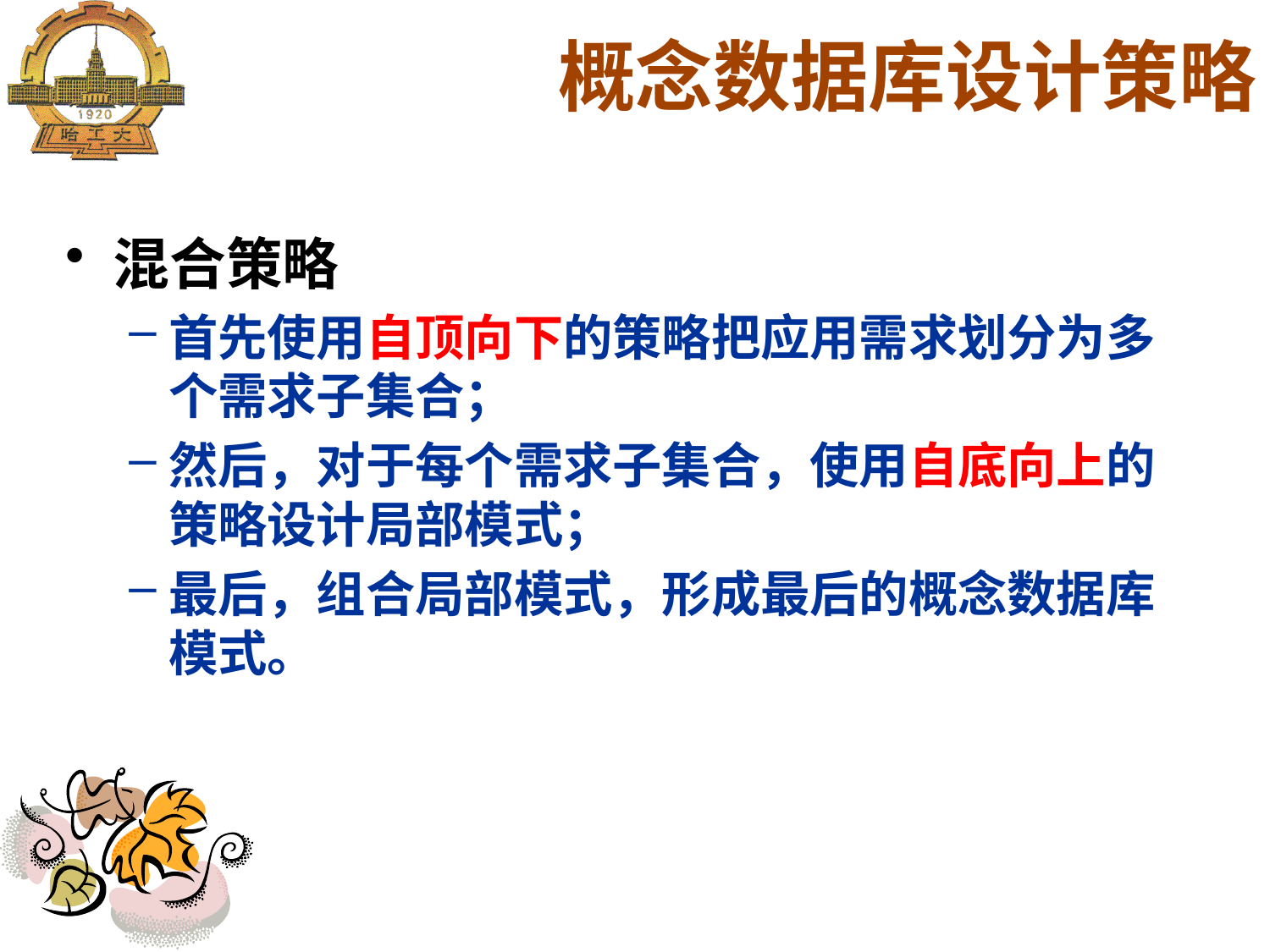

概念数据库设计策略
混合策略
首先使用自顶向下的策略把应用需求划分为多个需求子集合；
然后，对于每个需求子集合，使用自底向上的策略设计局部模式；
最后，组合局部模式，形成最后的概念数据库模式。